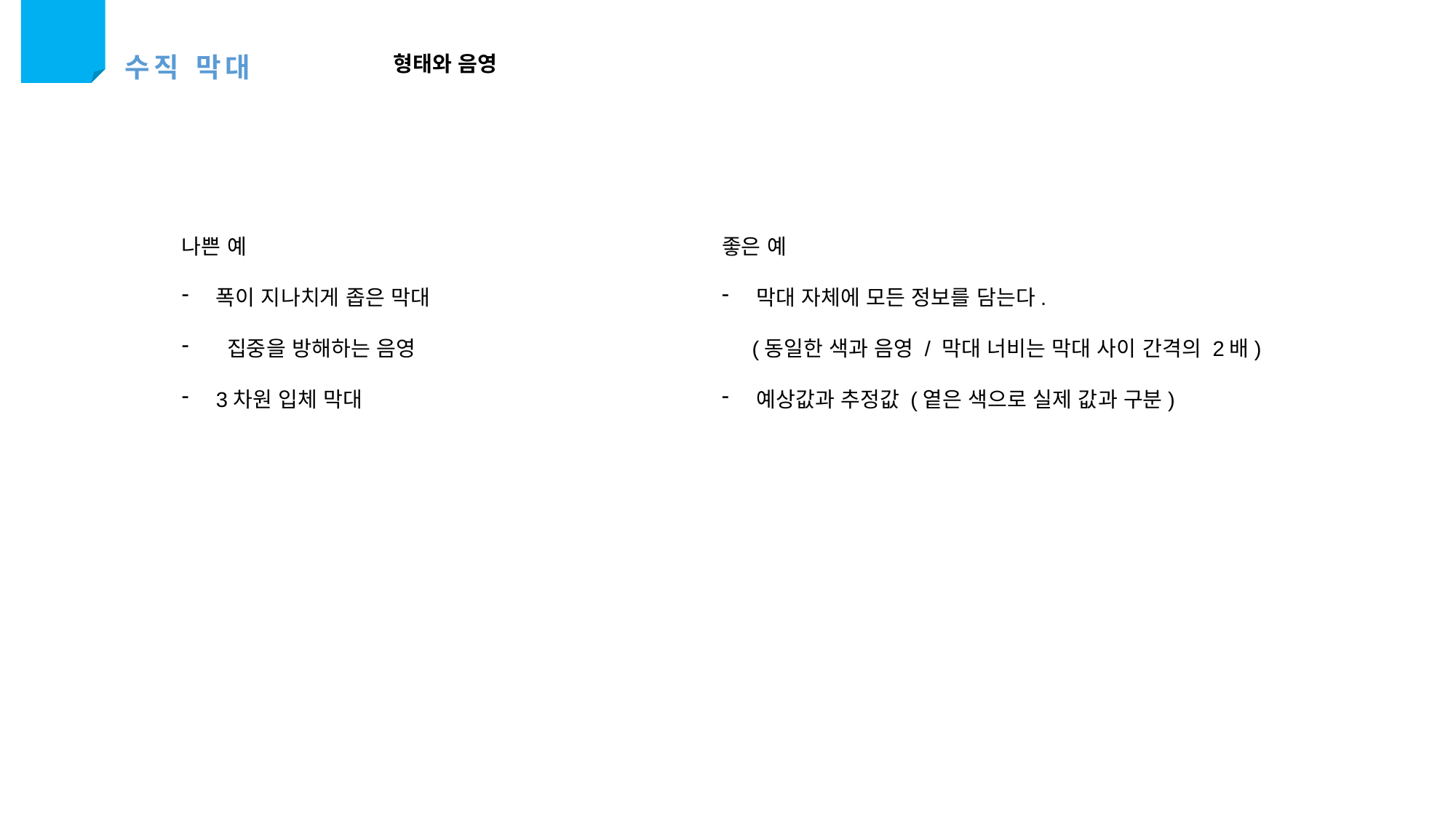

수직 막대
형태와 음영
좋은 예
막대 자체에 모든 정보를 담는다.
     (동일한 색과 음영 / 막대 너비는 막대 사이 간격의 2배)
예상값과 추정값 (옅은 색으로 실제 값과 구분)
나쁜 예
폭이 지나치게 좁은 막대
 집중을 방해하는 음영
3차원 입체 막대